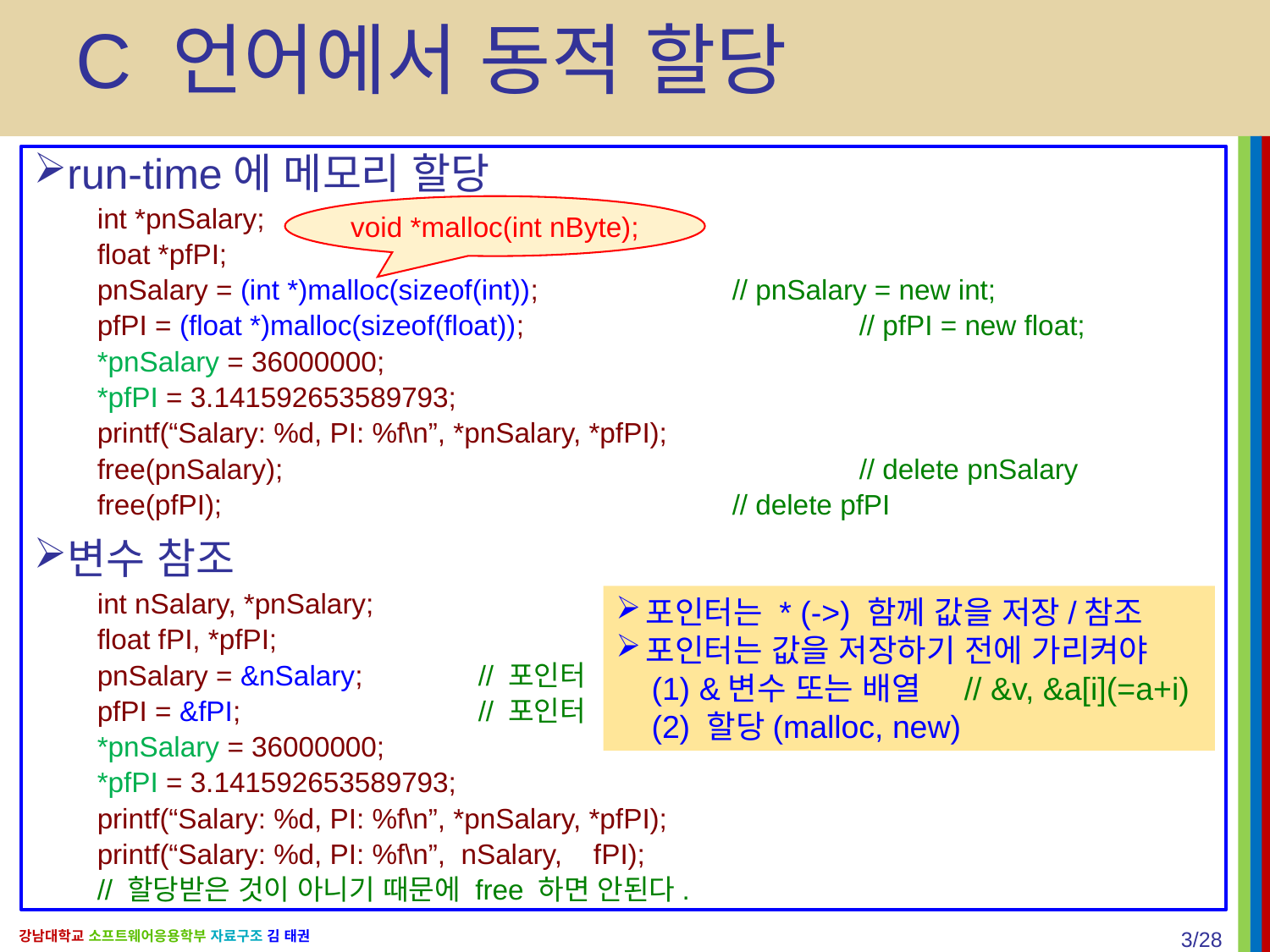

# C 언어에서 동적 할당
run-time에 메모리 할당
int *pnSalary;
float *pfPI;
pnSalary = (int *)malloc(sizeof(int));		// pnSalary = new int;
pfPI = (float *)malloc(sizeof(float));			// pfPI = new float;
*pnSalary = 36000000;
*pfPI = 3.141592653589793;
printf(“Salary: %d, PI: %f\n”, *pnSalary, *pfPI);
free(pnSalary);					// delete pnSalary
free(pfPI);					// delete pfPI
변수 참조
int nSalary, *pnSalary;
float fPI, *pfPI;
pnSalary = &nSalary;	// 포인터
pfPI = &fPI;		// 포인터
*pnSalary = 36000000;
*pfPI = 3.141592653589793;
printf(“Salary: %d, PI: %f\n”, *pnSalary, *pfPI);
printf(“Salary: %d, PI: %f\n”,  nSalary,    fPI);
// 할당받은 것이 아니기 때문에 free 하면 안된다.
void *malloc(int nByte);
포인터는 * (->) 함께 값을 저장/참조
포인터는 값을 저장하기 전에 가리켜야
    (1) &변수 또는 배열    // &v, &a[i](=a+i)
    (2) 할당(malloc, new)
3/28